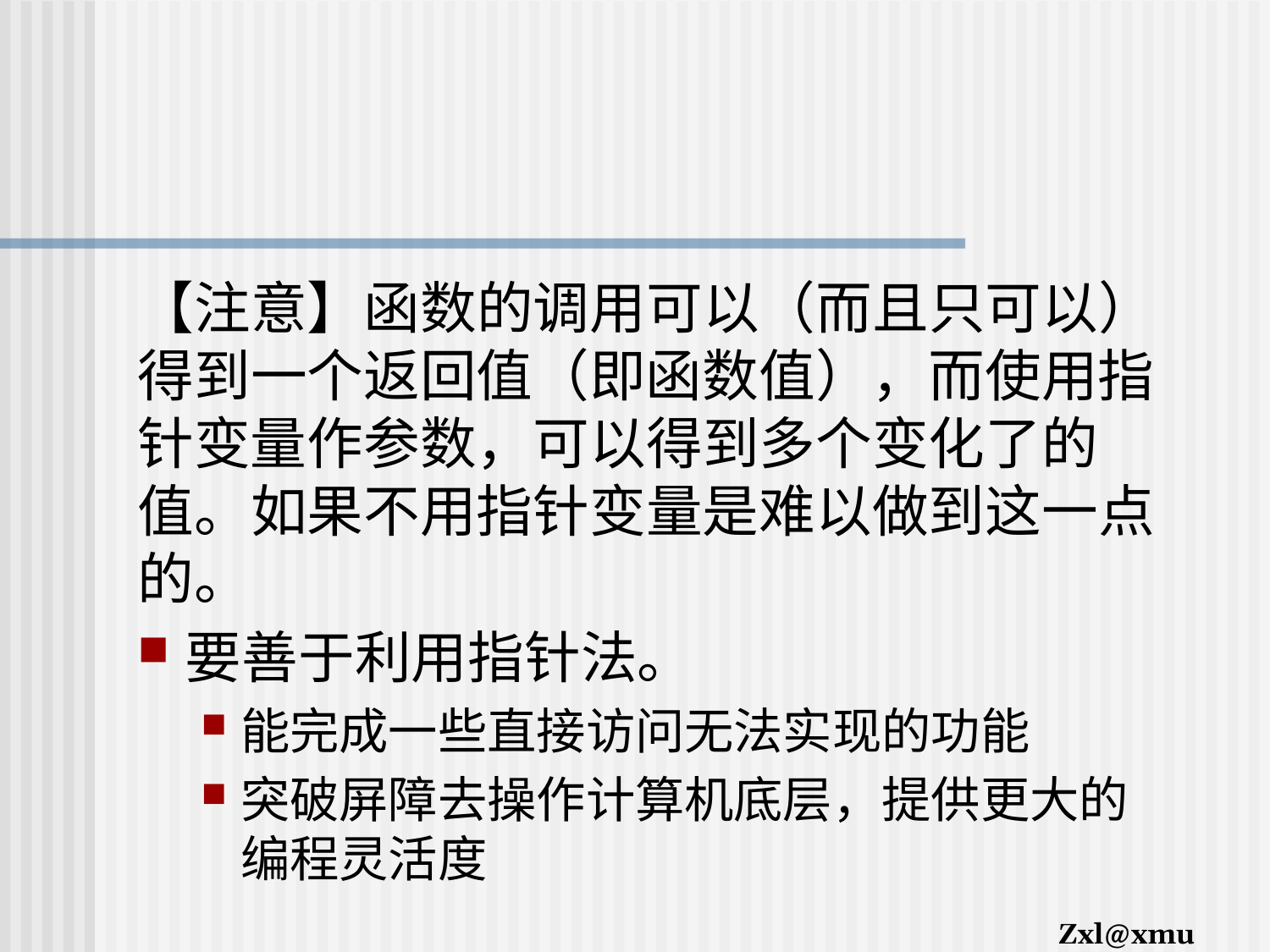

【注意】函数的调用可以（而且只可以）得到一个返回值（即函数值），而使用指针变量作参数，可以得到多个变化了的值。如果不用指针变量是难以做到这一点的。
要善于利用指针法。
能完成一些直接访问无法实现的功能
突破屏障去操作计算机底层，提供更大的编程灵活度